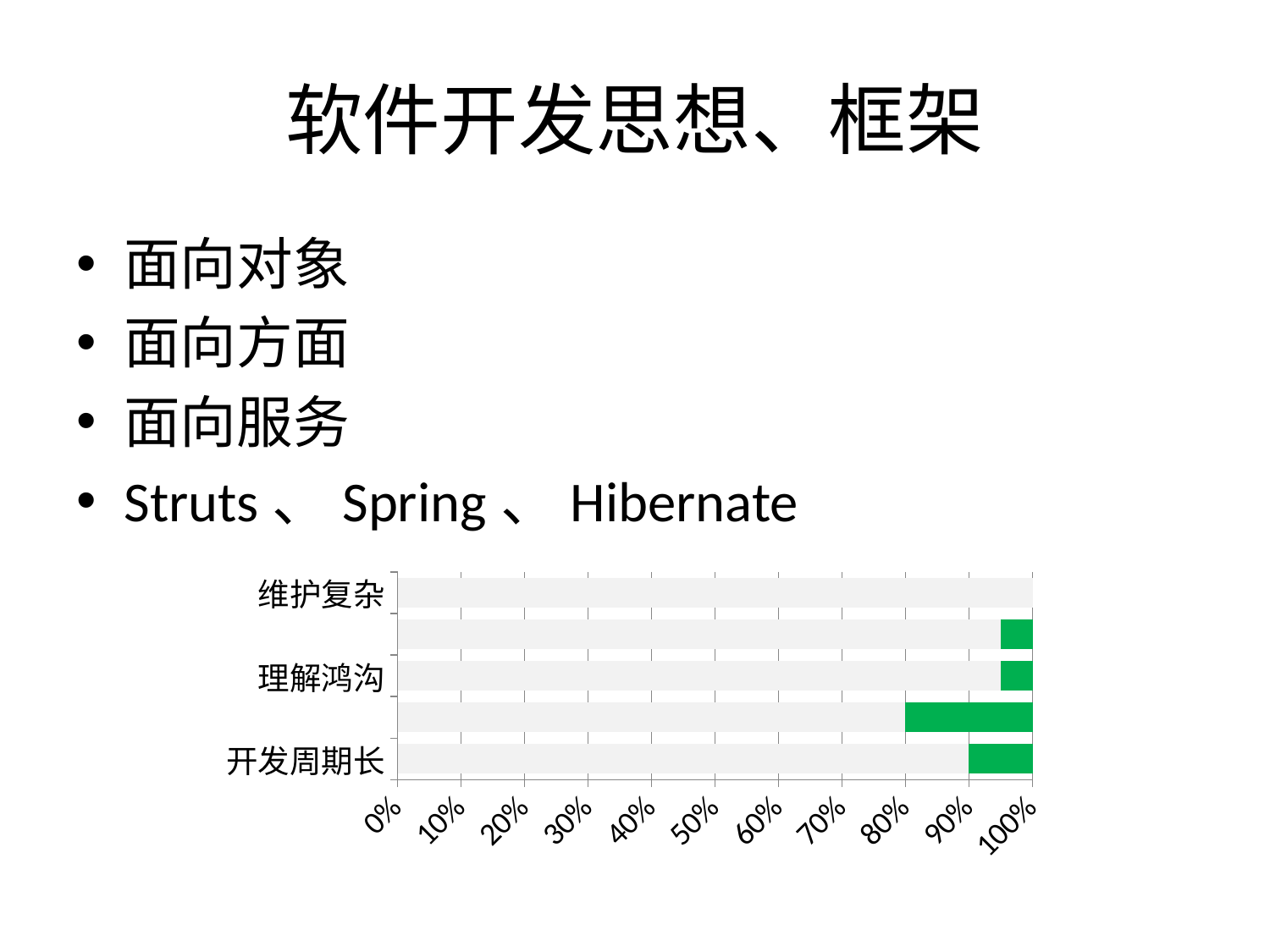

# 软件开发思想、框架
面向对象
面向方面
面向服务
Struts、Spring、Hibernate

### Chart

| Category | 整体 | 改善 |
|---|---|---|
| 开发周期长 | 90.0 | 10.0 |
| 开发代价高 | 80.0 | 20.0 |
| 理解鸿沟 | 95.0 | 5.0 |
| 变更敏感 | 95.0 | 5.0 |
| 维护复杂 | 100.0 | 0.0 |